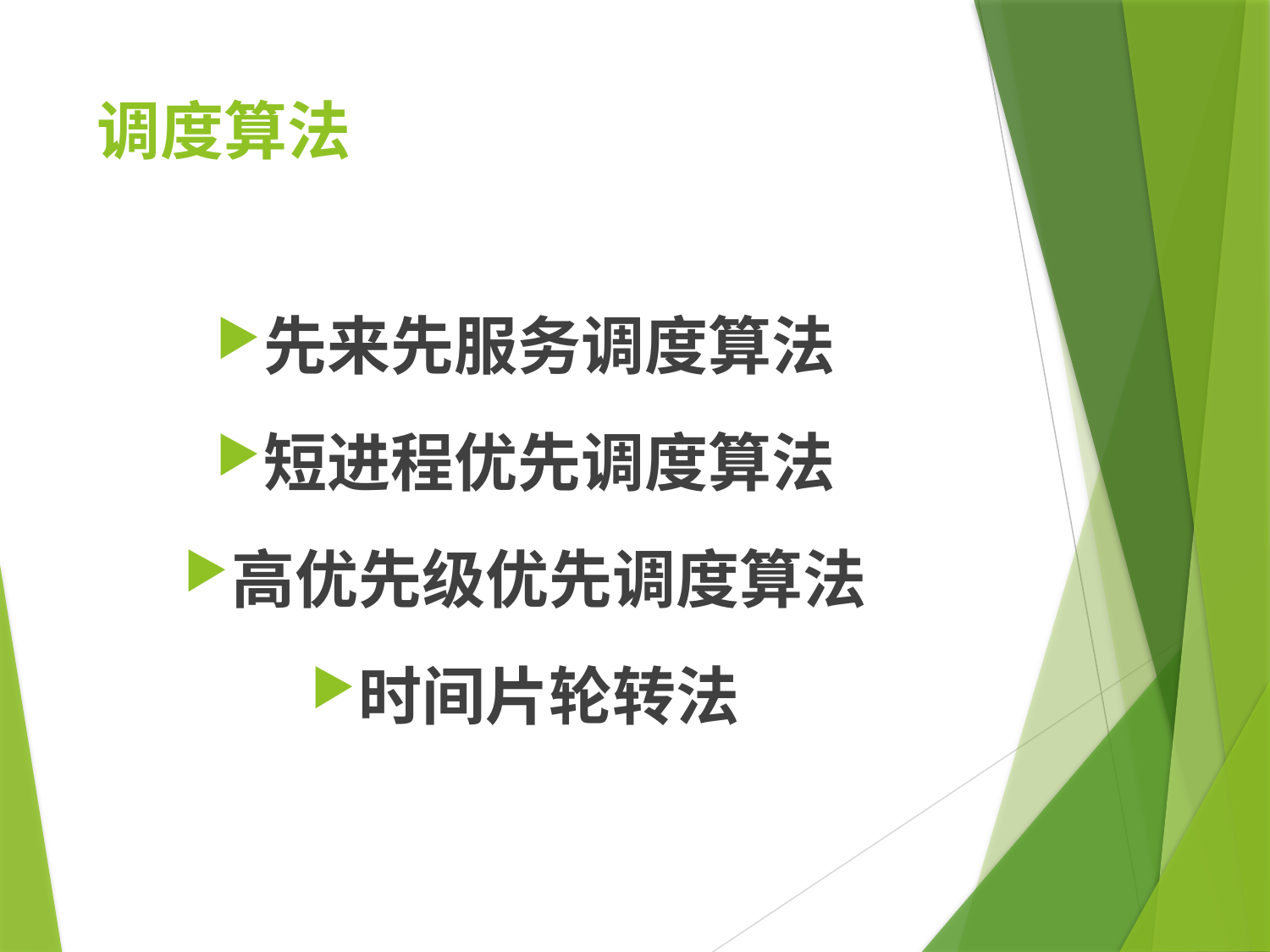

# 调度算法
先来先服务调度算法
短进程优先调度算法
高优先级优先调度算法
时间片轮转法